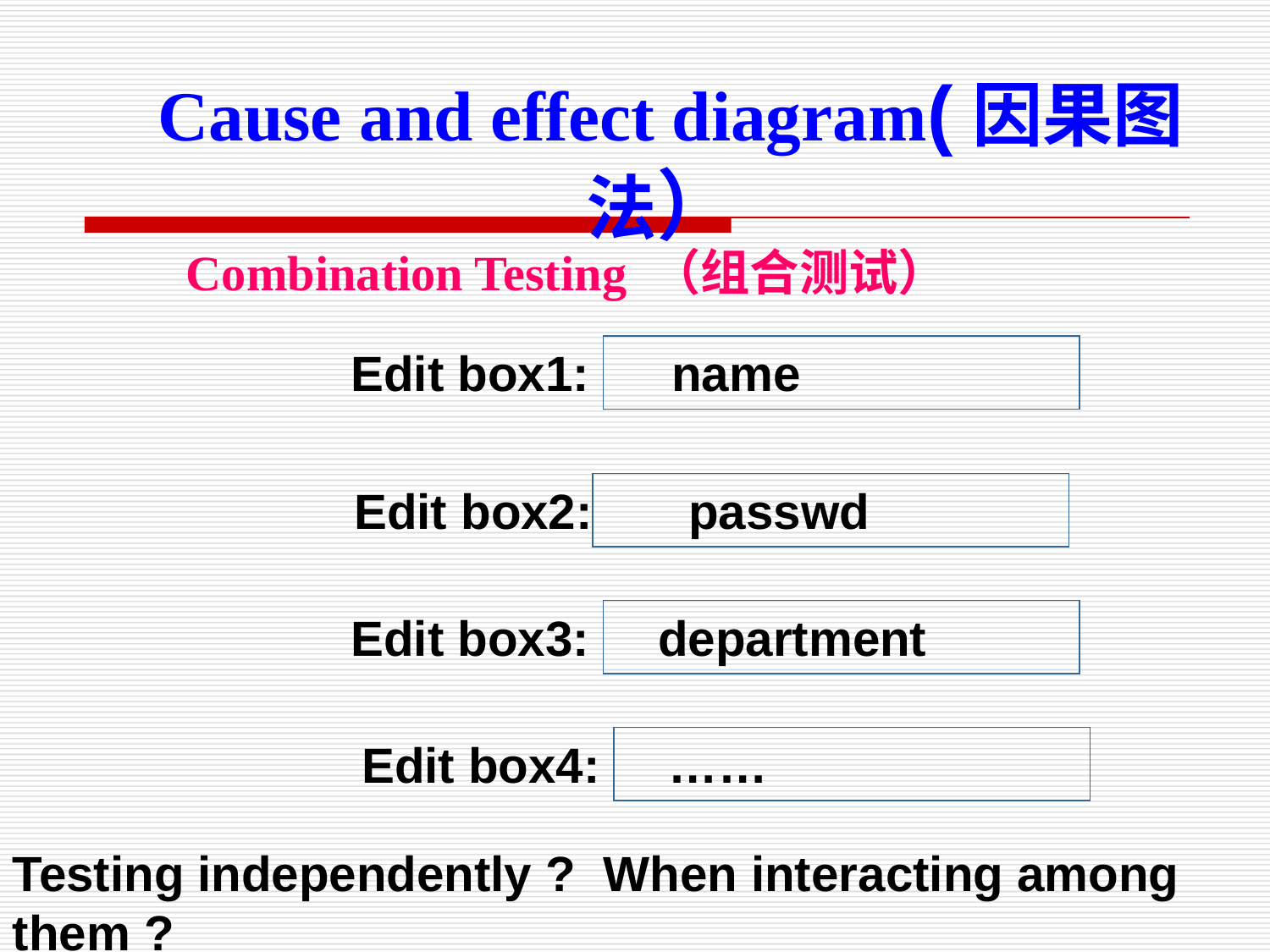

Cause and effect diagram(因果图法）
Combination Testing （组合测试）
Edit box1:      name

 Edit box2:       passwd

Edit box3:     department

Edit box4:     ……

Testing independently ?  When interacting among them ?